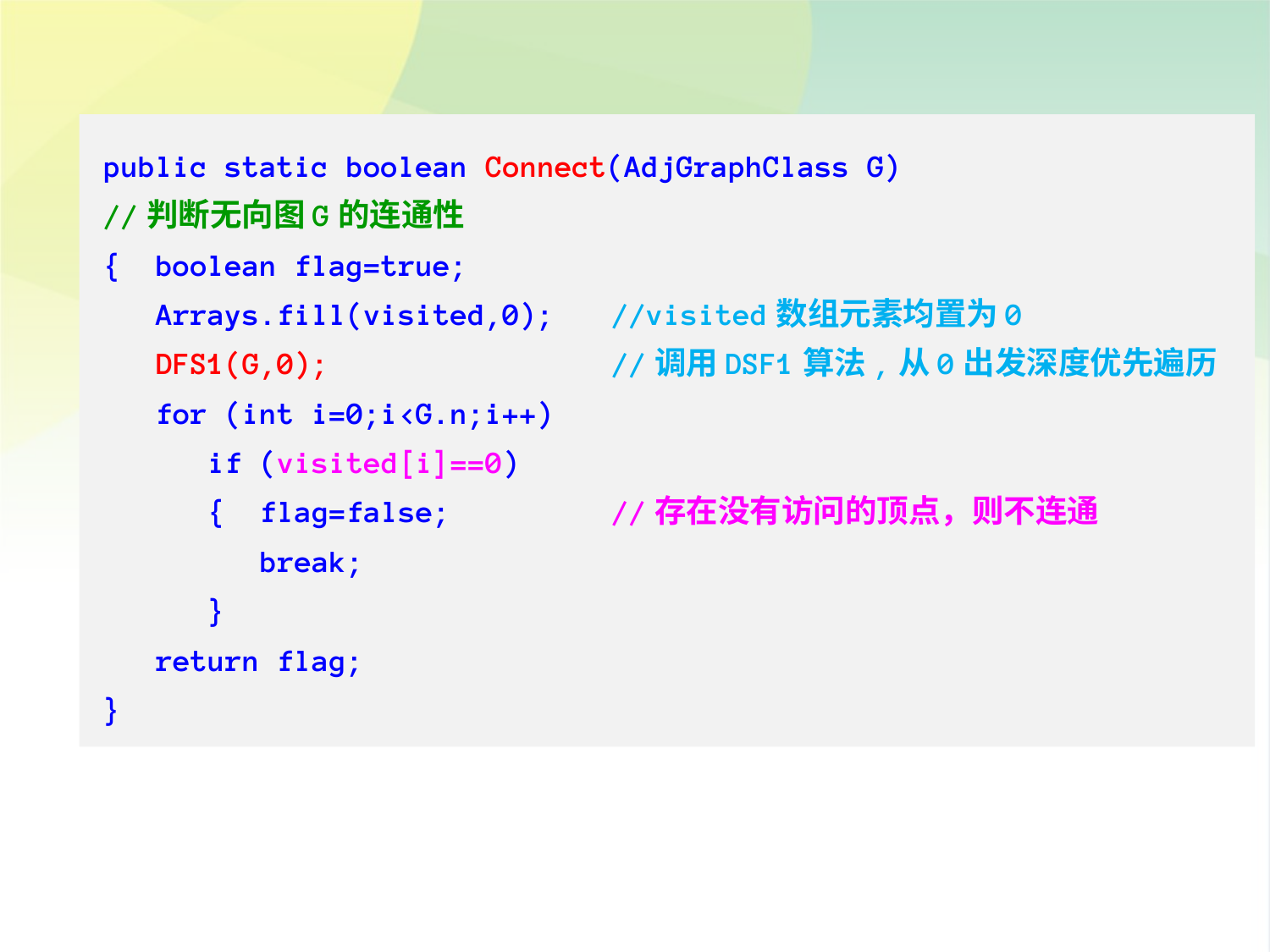

public static boolean Connect(AdjGraphClass G)
//判断无向图G的连通性
{  boolean flag=true;
   Arrays.fill(visited,0);	//visited数组元素均置为0
   DFS1(G,0);			//调用DSF1算法,从0出发深度优先遍历
   for (int i=0;i<G.n;i++)
      if (visited[i]==0)
      {  flag=false;		//存在没有访问的顶点，则不连通
         break;
      }
   return flag;
}